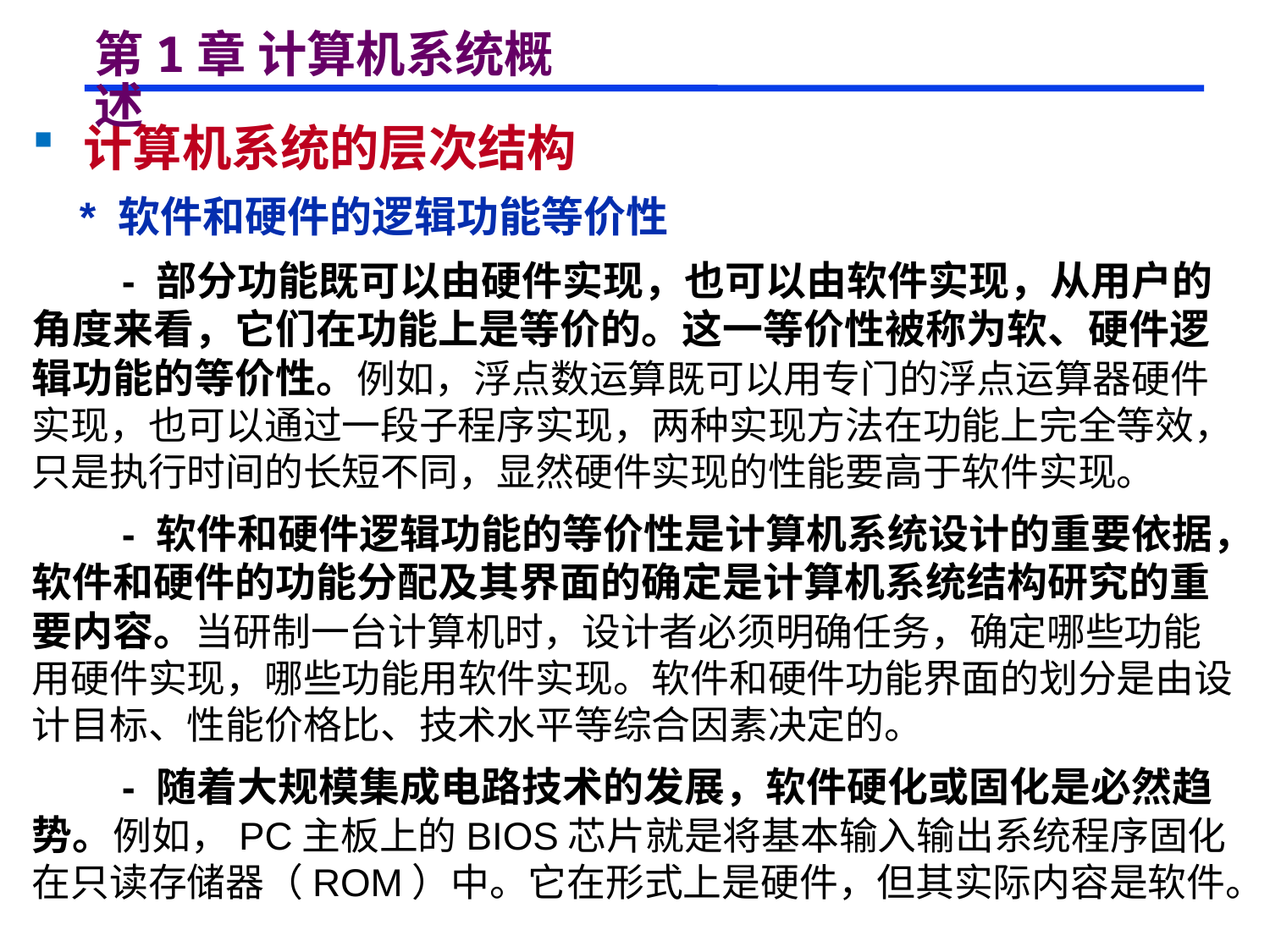

# 第1章 计算机系统概述
 计算机系统的层次结构
    * 软件和硬件的逻辑功能等价性
        - 部分功能既可以由硬件实现，也可以由软件实现，从用户的角度来看，它们在功能上是等价的。这一等价性被称为软、硬件逻辑功能的等价性。例如，浮点数运算既可以用专门的浮点运算器硬件实现，也可以通过一段子程序实现，两种实现方法在功能上完全等效，只是执行时间的长短不同，显然硬件实现的性能要高于软件实现。
        - 软件和硬件逻辑功能的等价性是计算机系统设计的重要依据，软件和硬件的功能分配及其界面的确定是计算机系统结构研究的重要内容。当研制一台计算机时，设计者必须明确任务，确定哪些功能用硬件实现，哪些功能用软件实现。软件和硬件功能界面的划分是由设计目标、性能价格比、技术水平等综合因素决定的。
        - 随着大规模集成电路技术的发展，软件硬化或固化是必然趋势。例如，PC主板上的BIOS芯片就是将基本输入输出系统程序固化在只读存储器（ROM）中。它在形式上是硬件，但其实际内容是软件。